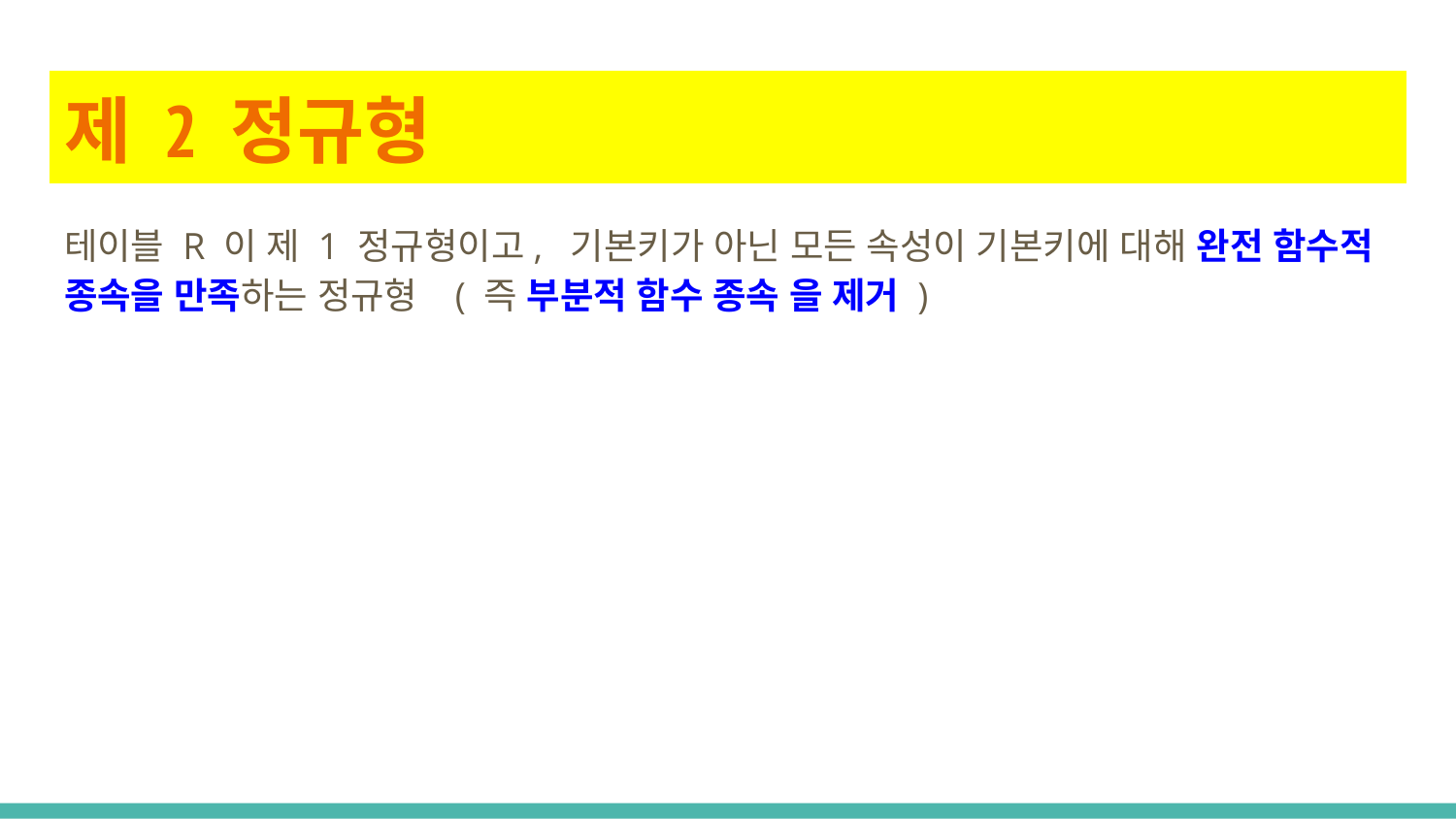

# 제 2 정규형
테이블 R 이 제 1 정규형이고,  기본키가 아닌 모든 속성이 기본키에 대해 완전 함수적 종속을 만족하는 정규형   ( 즉 부분적 함수 종속 을 제거 )